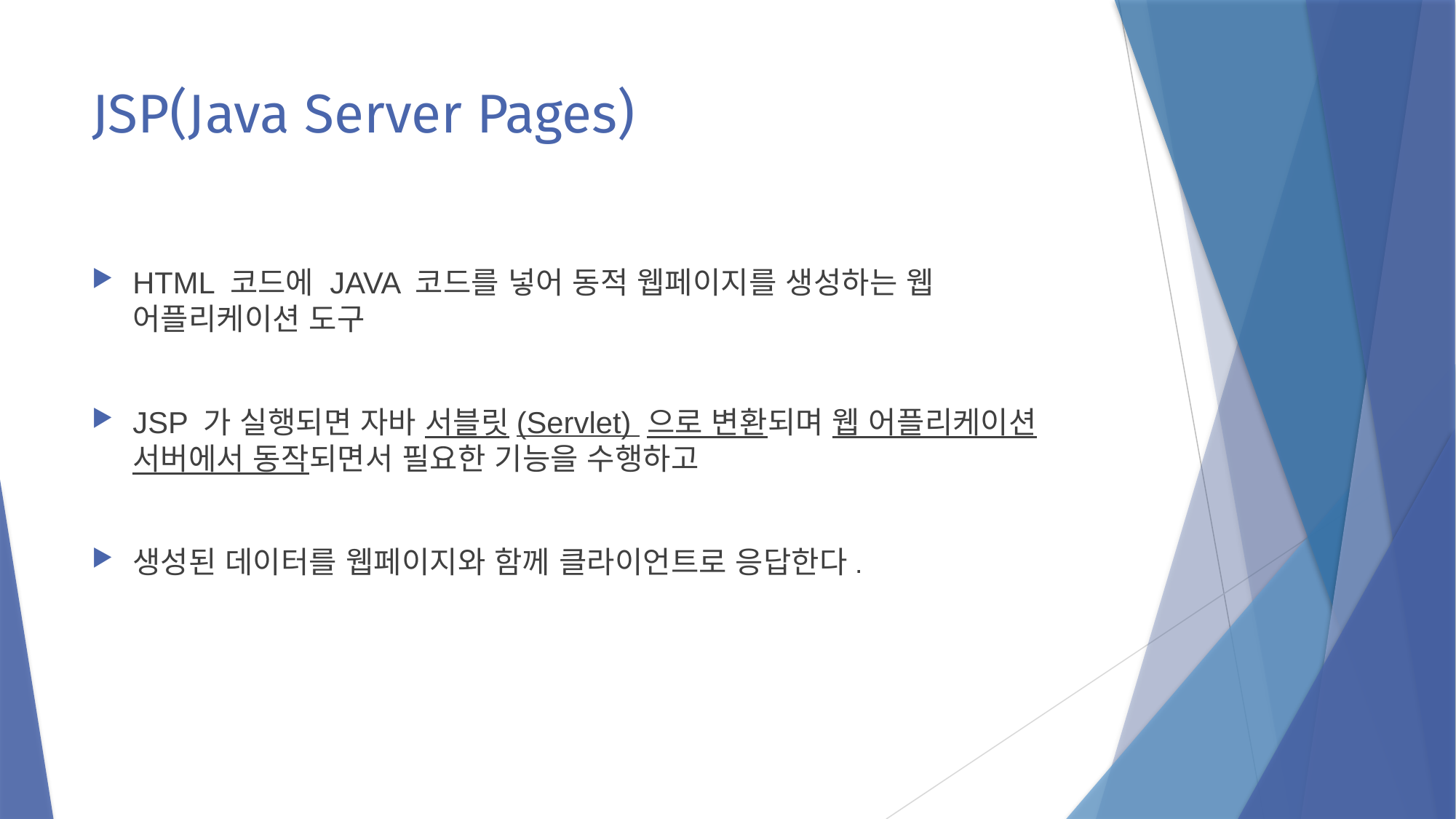

# JSP(Java Server Pages)
HTML 코드에 JAVA 코드를 넣어 동적 웹페이지를 생성하는 웹 어플리케이션 도구

JSP 가 실행되면 자바 서블릿(Servlet) 으로 변환되며 웹 어플리케이션 서버에서 동작되면서 필요한 기능을 수행하고

생성된 데이터를 웹페이지와 함께 클라이언트로 응답한다.